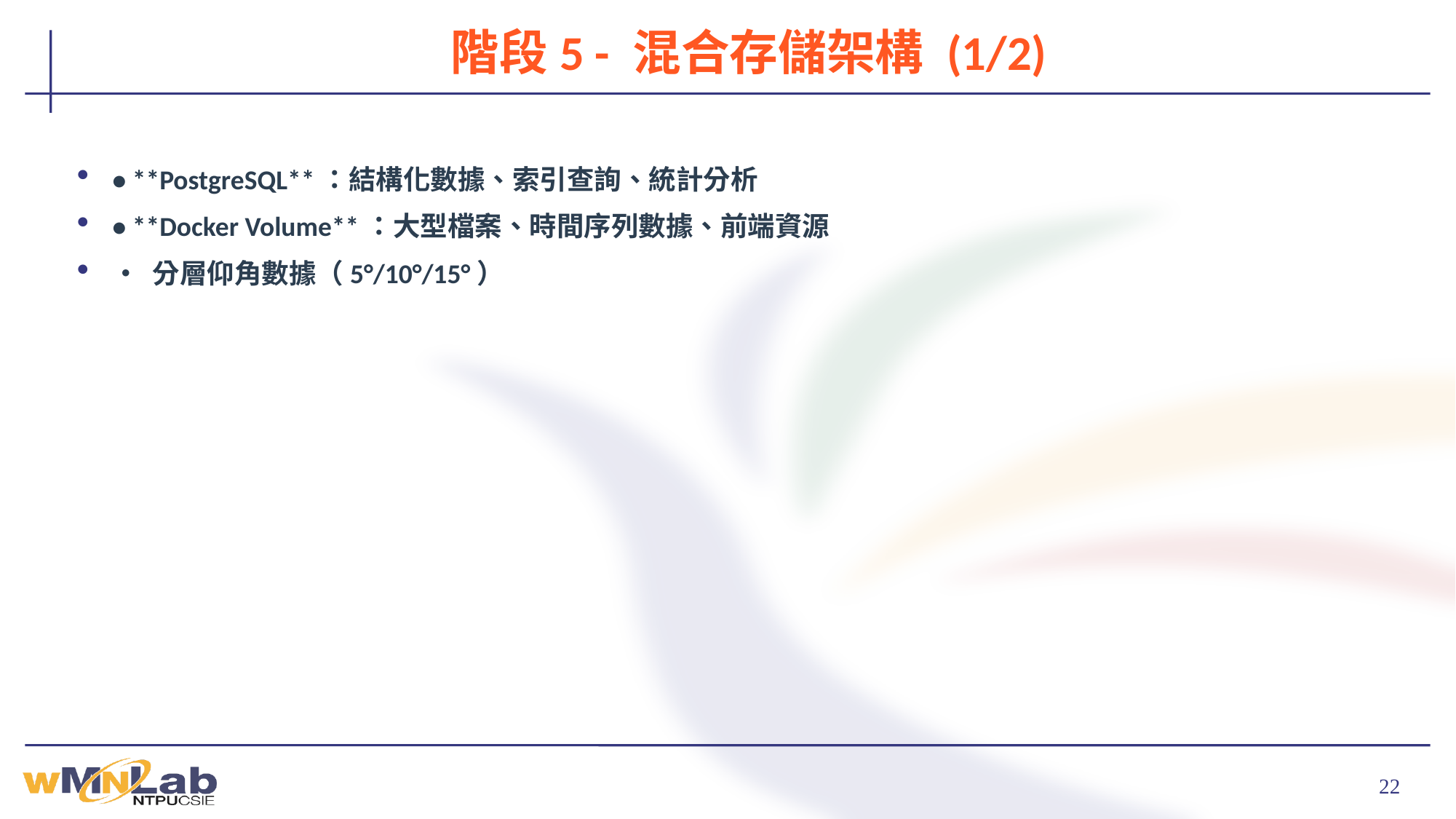

# 階段5 - 混合存儲架構 (1/2)

• **PostgreSQL**：結構化數據、索引查詢、統計分析
• **Docker Volume**：大型檔案、時間序列數據、前端資源
• 分層仰角數據（5°/10°/15°）